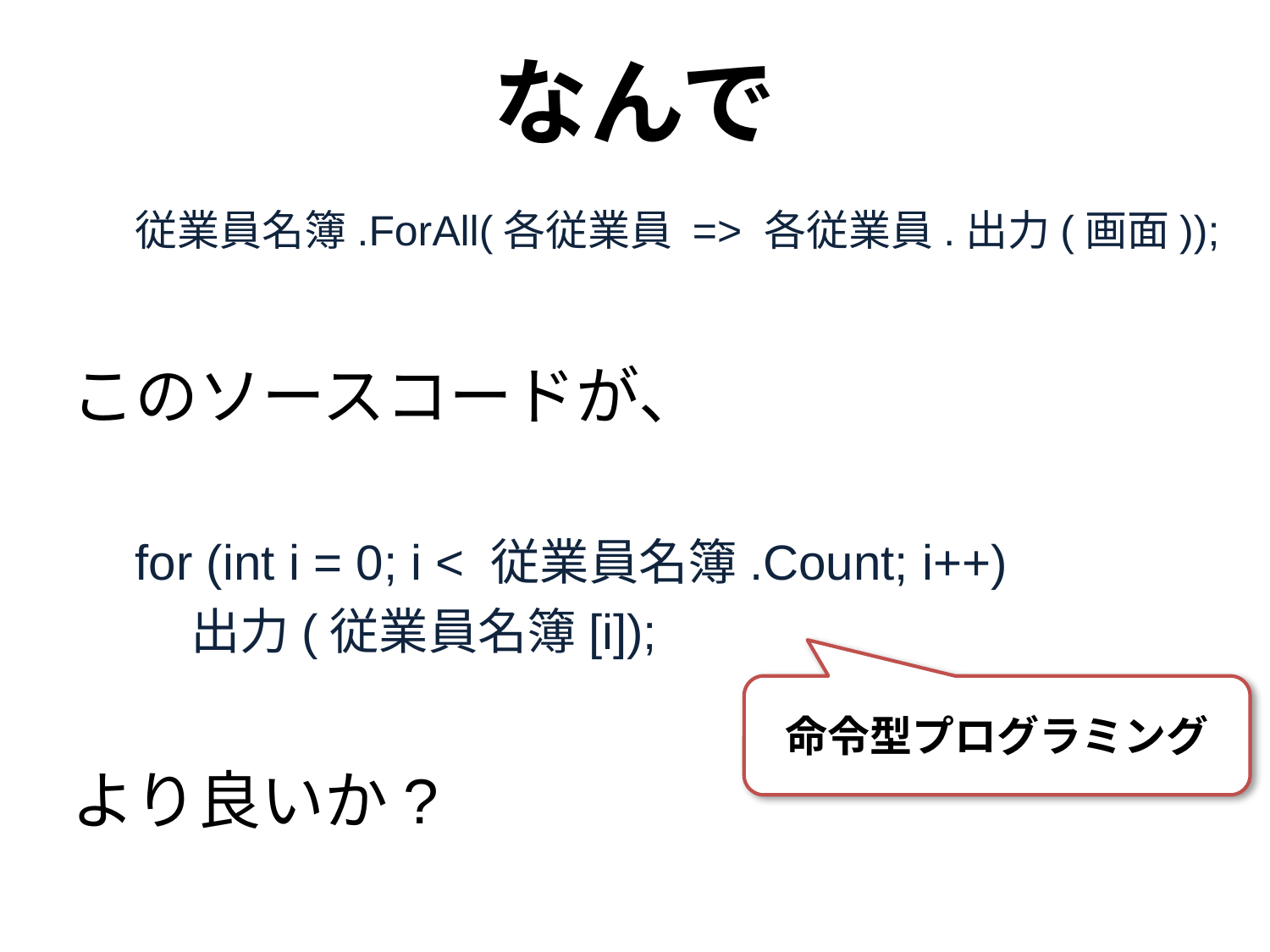

# なんで
従業員名簿.ForAll(各従業員 => 各従業員.出力(画面));

このソースコードが、

for (int i = 0; i < 従業員名簿.Count; i++)
    出力(従業員名簿[i]);

より良いか?
命令型プログラミング